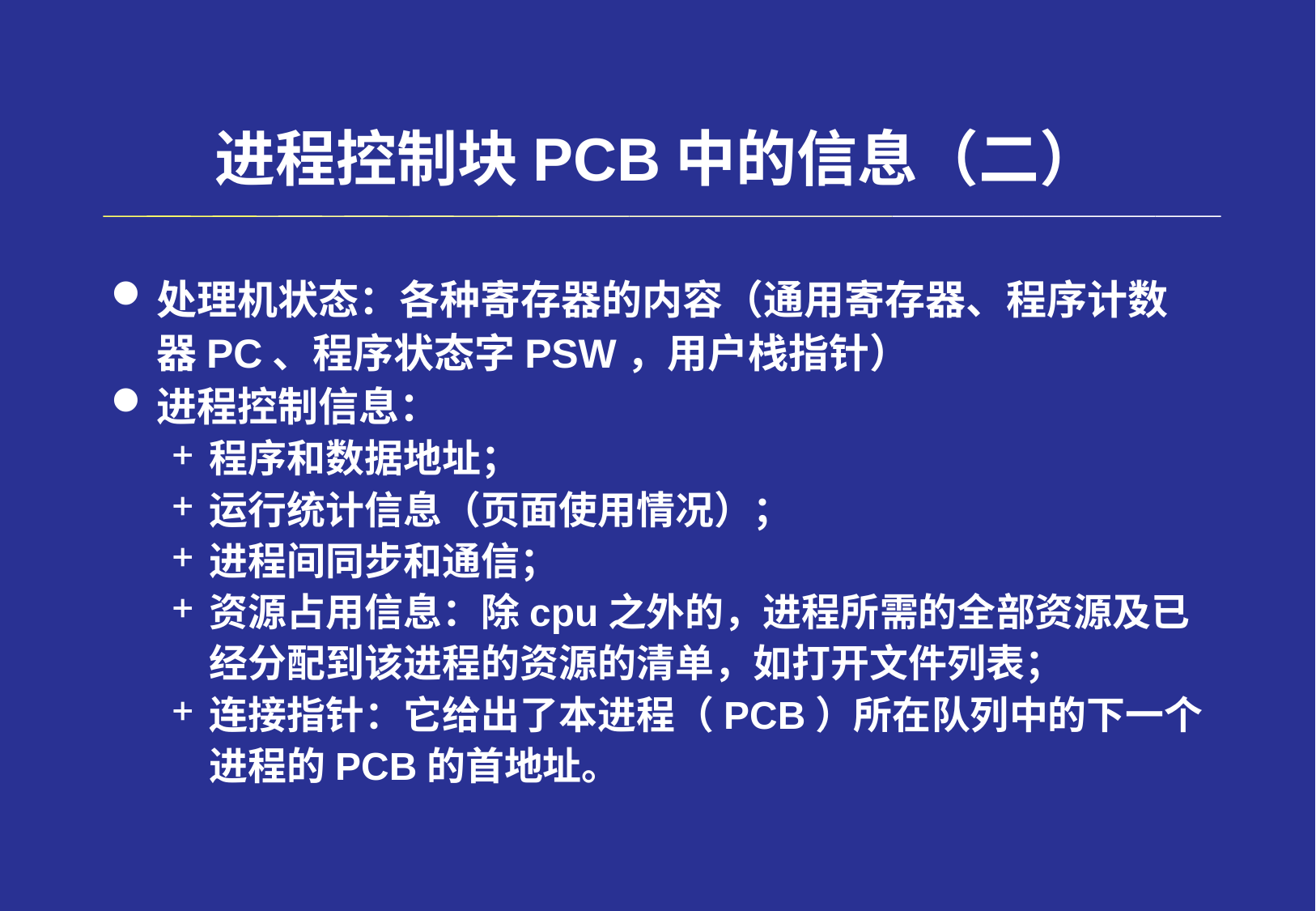

# 进程控制块PCB中的信息（二）
处理机状态：各种寄存器的内容（通用寄存器、程序计数器PC、程序状态字PSW，用户栈指针）
进程控制信息：
程序和数据地址；
运行统计信息（页面使用情况）；
进程间同步和通信；
资源占用信息：除cpu之外的，进程所需的全部资源及已经分配到该进程的资源的清单，如打开文件列表；
连接指针：它给出了本进程（PCB）所在队列中的下一个进程的PCB的首地址。